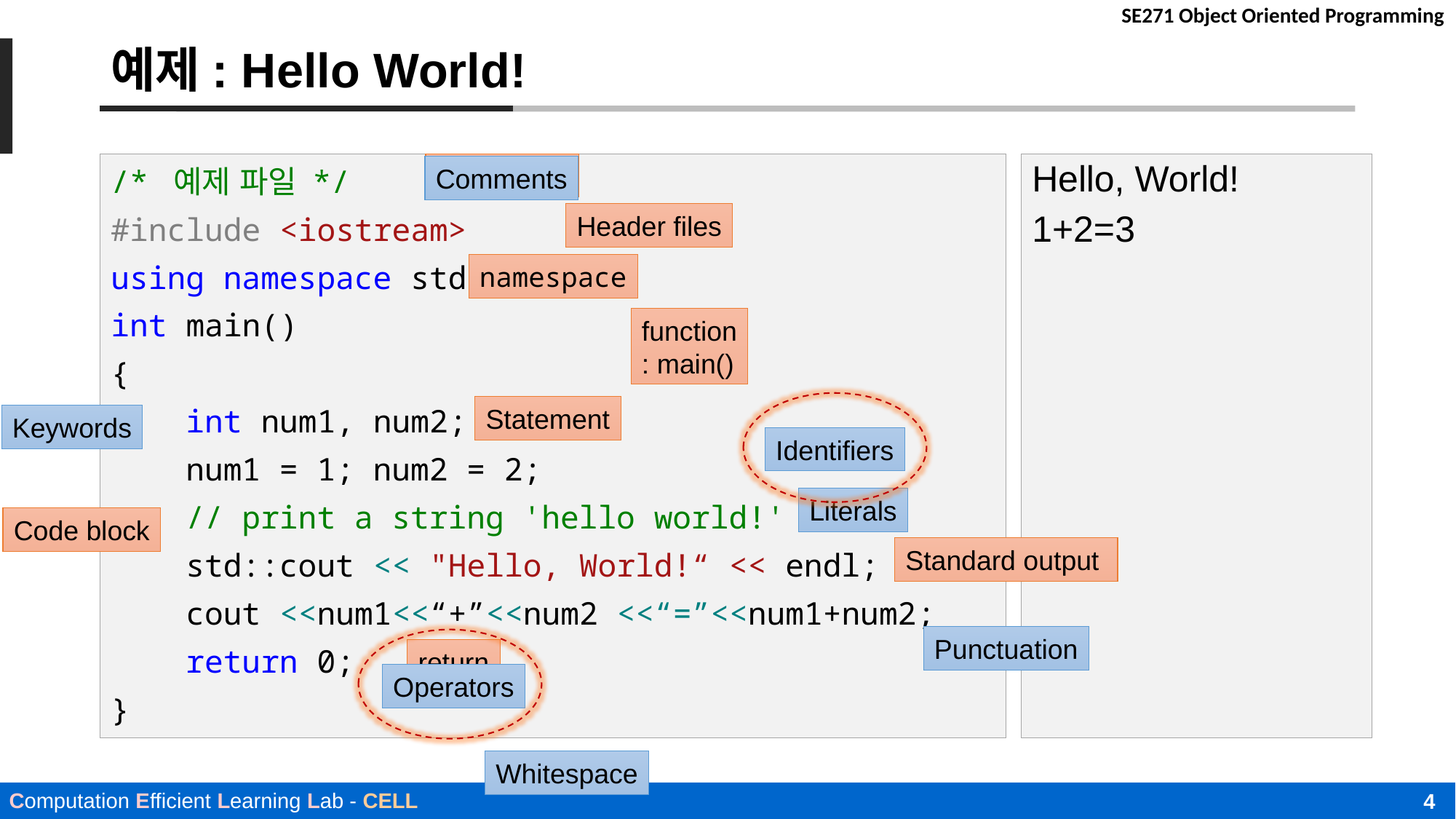

# 예제: Hello World!
/* 예제 파일 */
#include <iostream>
using namespace std;
int main()
{
    int num1, num2;
    num1 = 1; num2 = 2;
    // print a string 'hello world!'
    std::cout << "Hello, World!“ << endl;
    cout <<num1<<“+”<<num2 <<“=”<<num1+num2;
    return 0;
}

Comments
Hello, World!
1+2=3
Comments
Header files
namespace
function
: main()

Statement
Keywords
Identifiers
Literals
Code block
Standard output
Punctuation

return
Operators
Whitespace

4